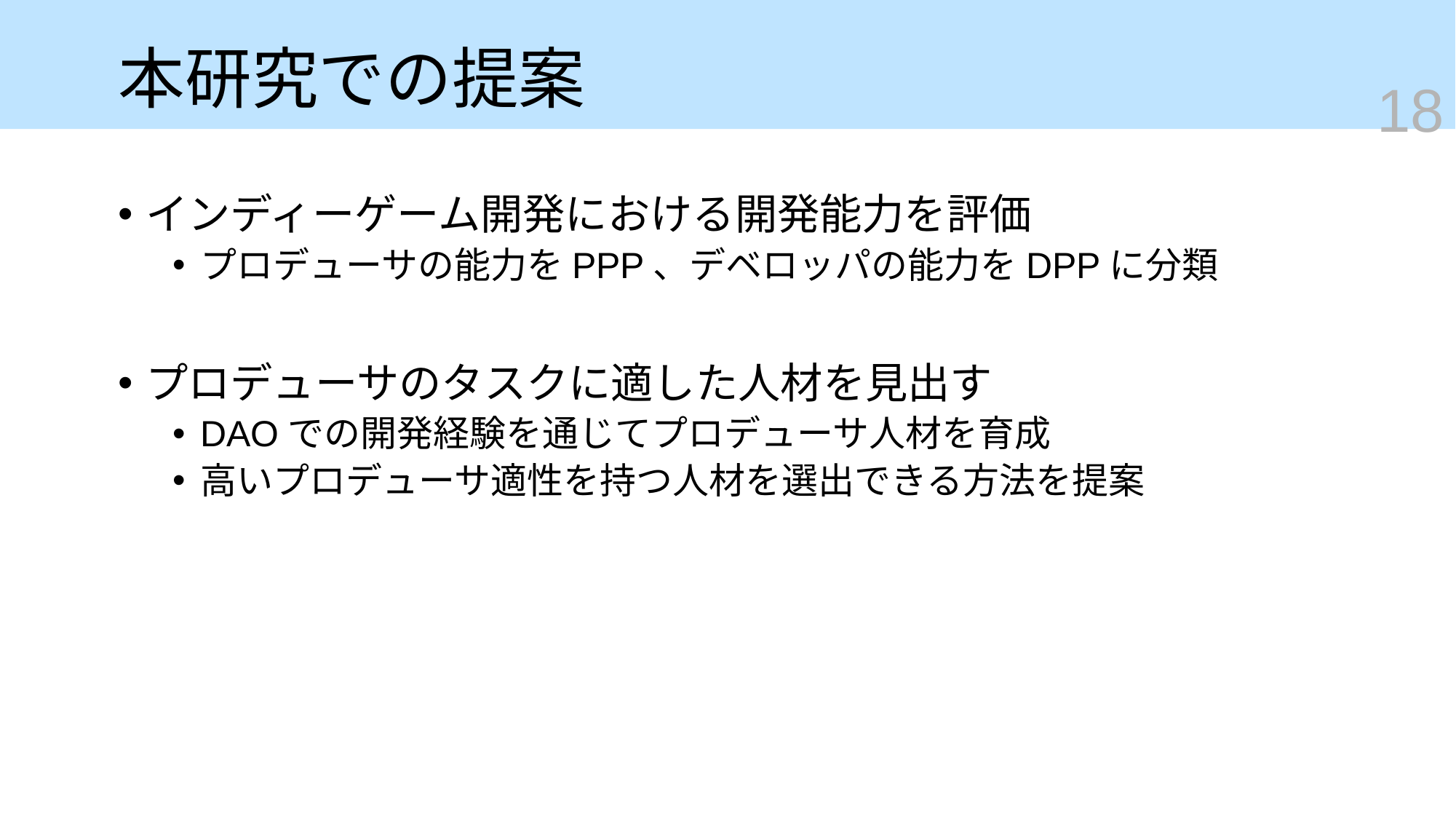

# 本研究での提案
18
インディーゲーム開発における開発能力を評価
プロデューサの能力をPPP、デベロッパの能力をDPPに分類

プロデューサのタスクに適した人材を見出す
DAOでの開発経験を通じてプロデューサ人材を育成
高いプロデューサ適性を持つ人材を選出できる方法を提案